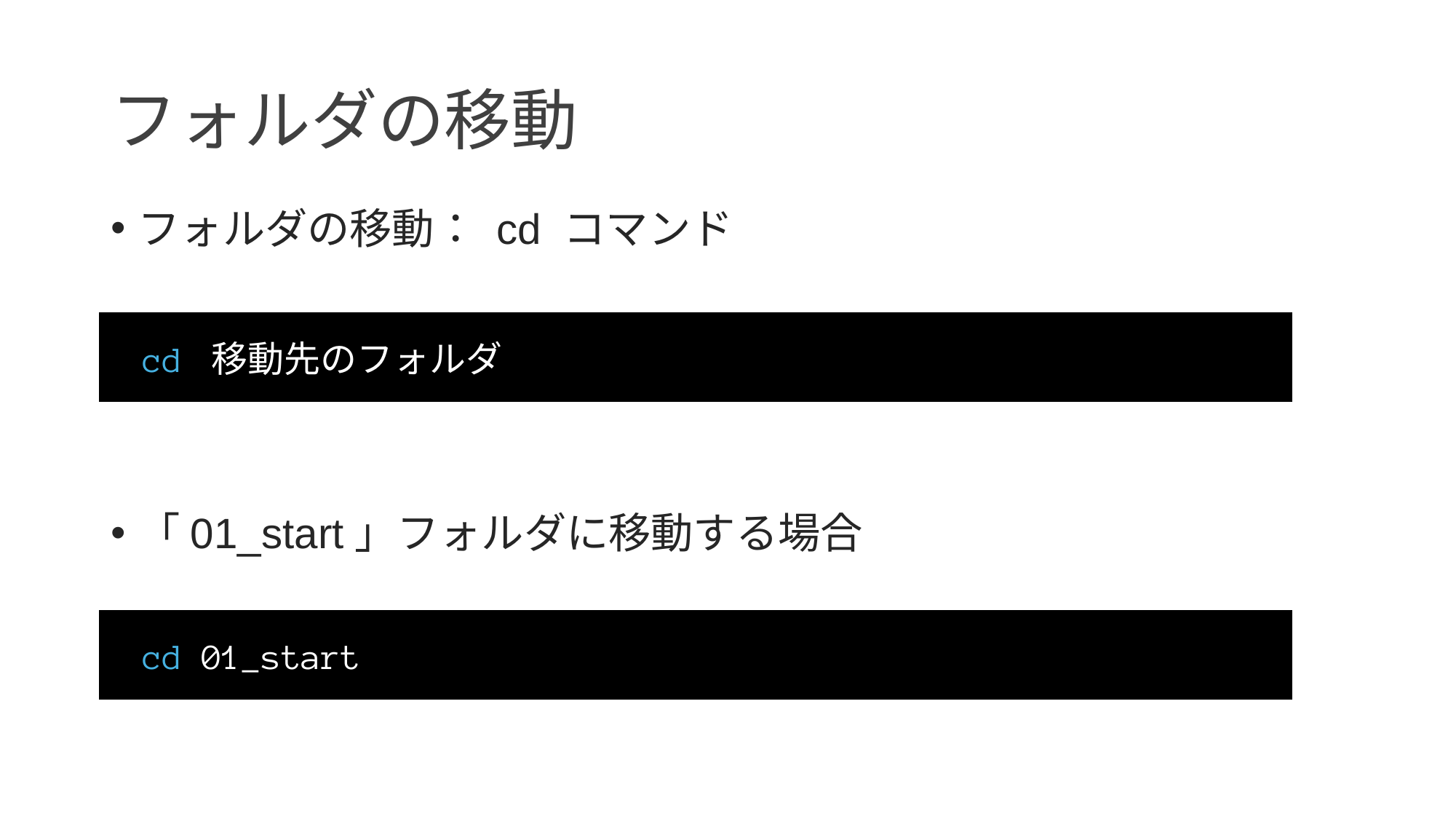

# フォルダの移動
フォルダの移動： cd コマンド
cd 移動先のフォルダ
「01_start」フォルダに移動する場合
cd 01_start